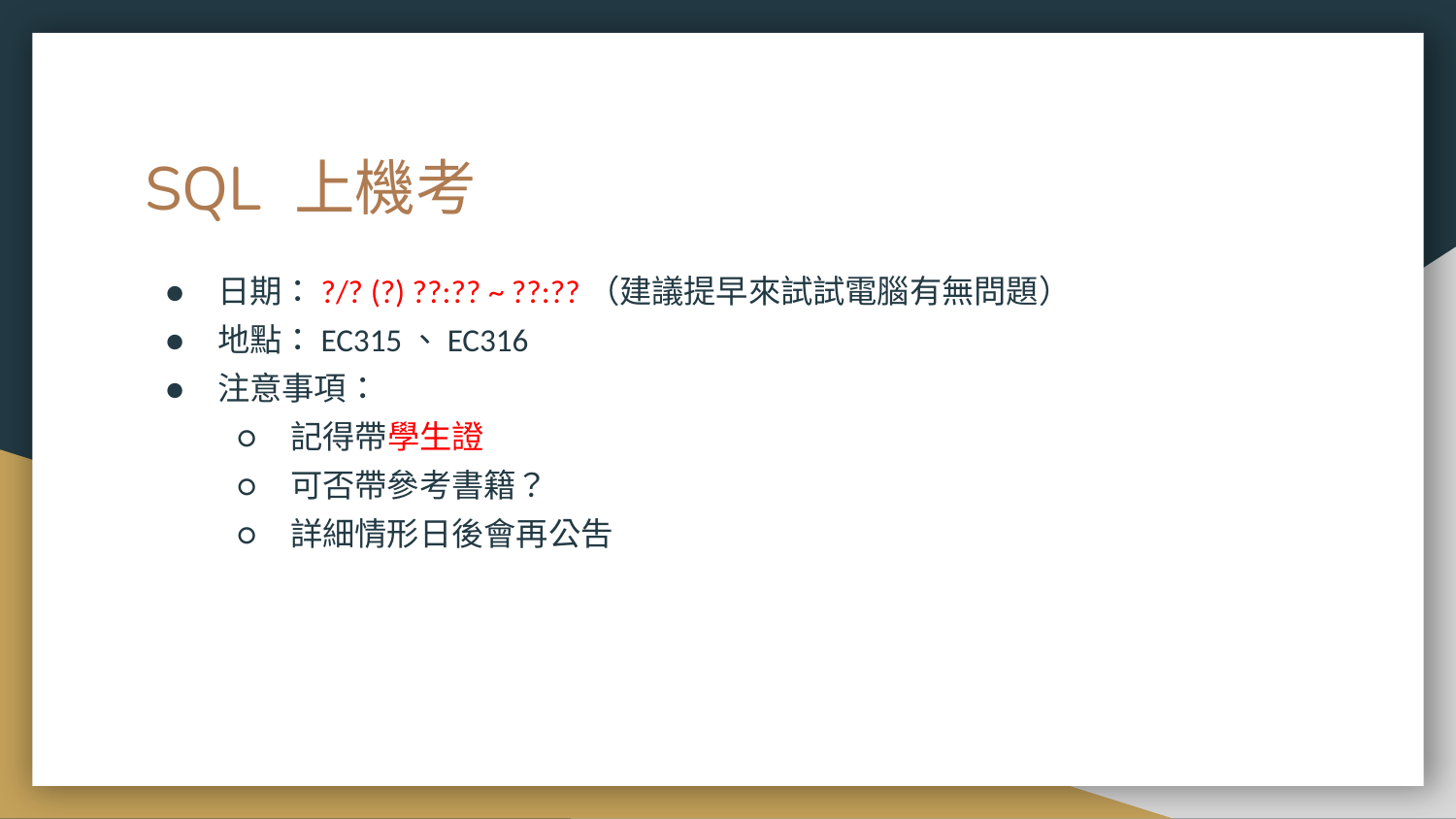

# SQL 上機考
日期：?/? (?) ??:?? ~ ??:??（建議提早來試試電腦有無問題）
地點：EC315、EC316
注意事項：
記得帶學生證
可否帶參考書籍？
詳細情形日後會再公吿